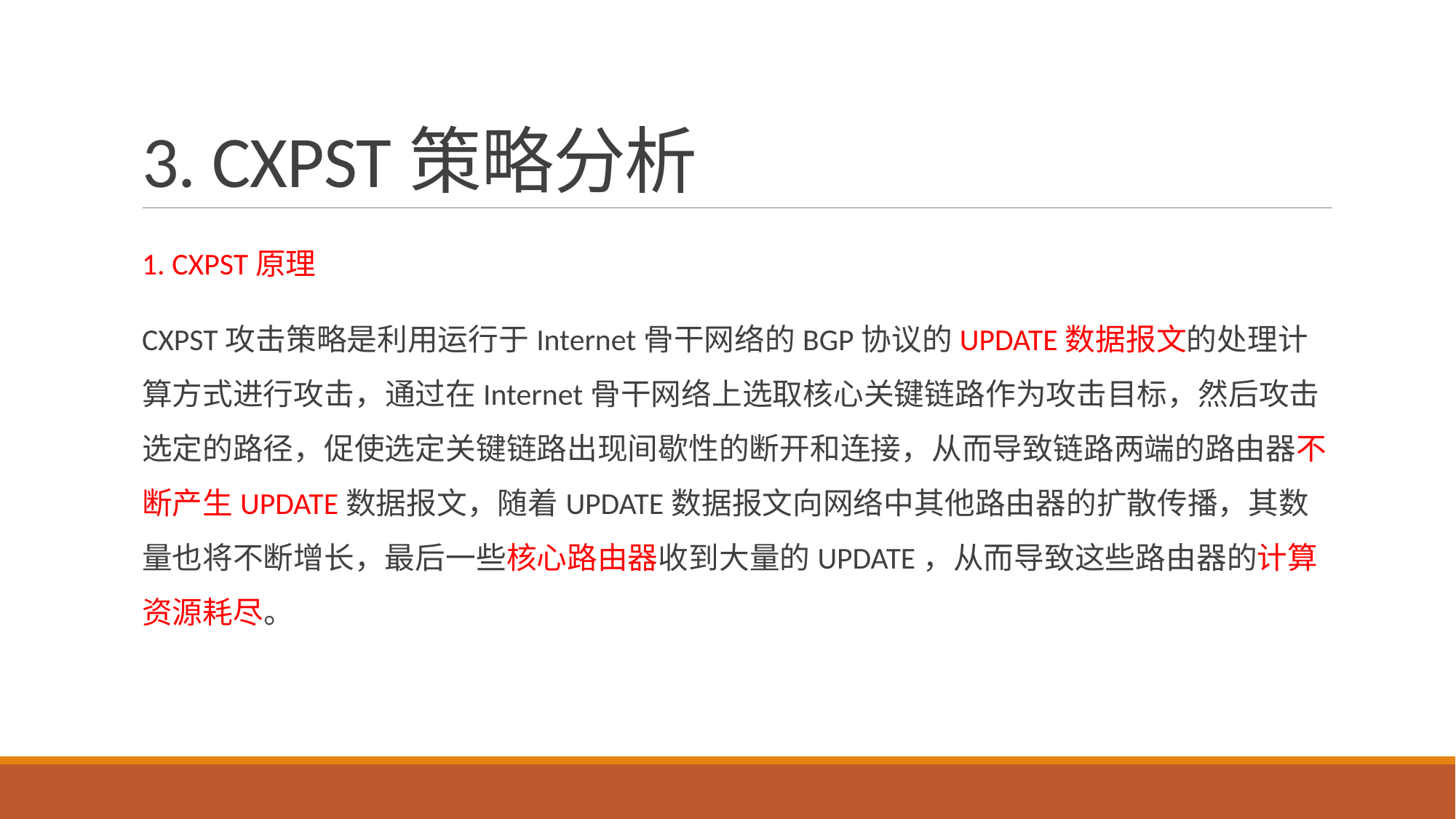

# 3. CXPST策略分析
1. CXPST原理
CXPST攻击策略是利用运行于Internet骨干网络的BGP协议的UPDATE数据报文的处理计算方式进行攻击，通过在Internet骨干网络上选取核心关键链路作为攻击目标，然后攻击选定的路径，促使选定关键链路出现间歇性的断开和连接，从而导致链路两端的路由器不断产生UPDATE数据报文，随着UPDATE数据报文向网络中其他路由器的扩散传播，其数量也将不断增长，最后一些核心路由器收到大量的UPDATE，从而导致这些路由器的计算资源耗尽。